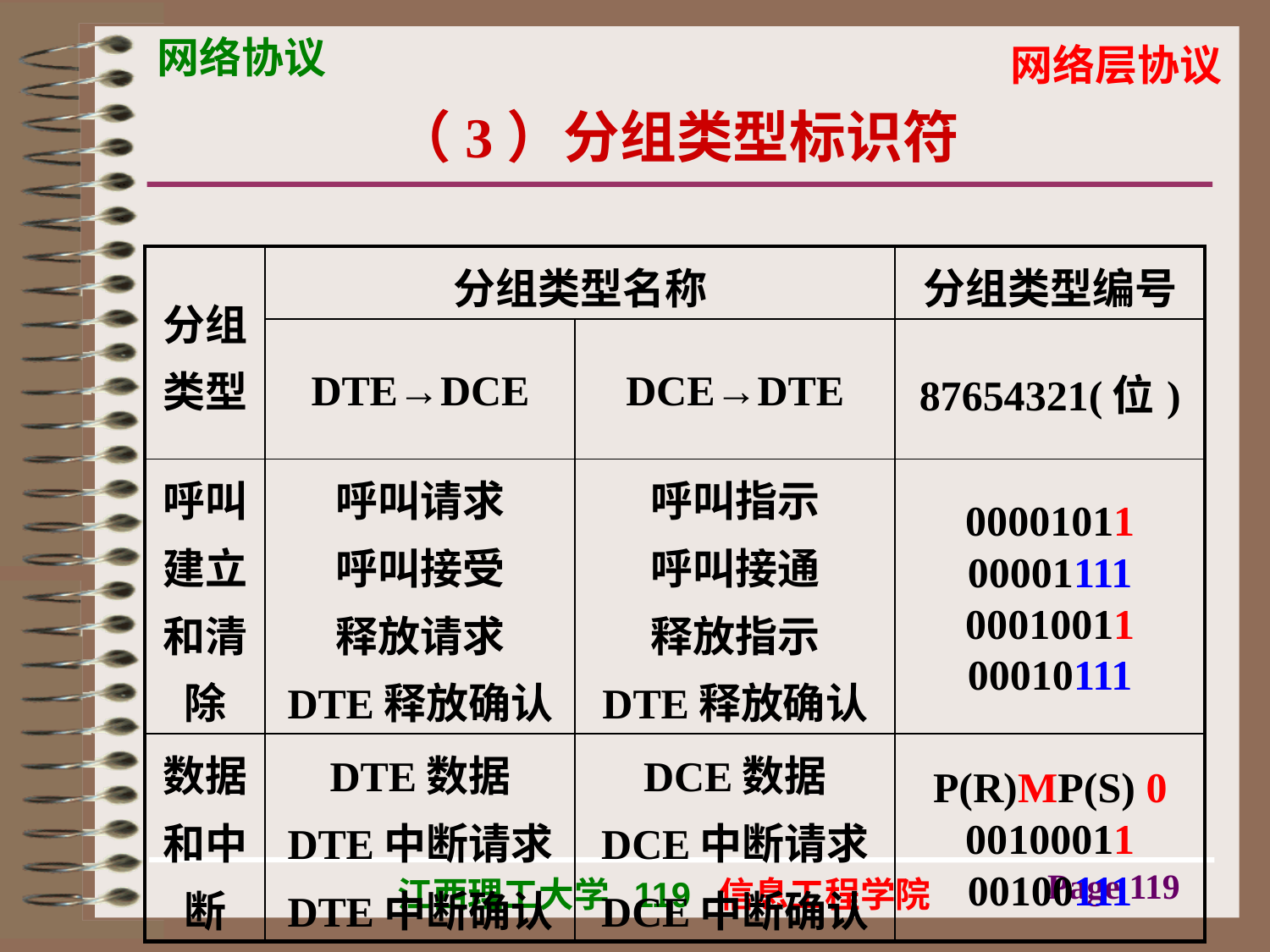

# （3）分组类型标识符
| 分组类型 | 分组类型名称 |  | 分组类型编号 |
| --- | --- | --- | --- |
|  | DTE→DCE | DCE→DTE | 87654321(位) |
| 呼叫建立和清除 | 呼叫请求 呼叫接受 释放请求 DTE释放确认 | 呼叫指示 呼叫接通 释放指示 DTE释放确认 | 00001011 00001111 00010011 00010111 |
| 数据和中断 | DTE数据 DTE中断请求 DTE中断确认 | DCE数据 DCE中断请求 DCE中断确认 | P(R)MP(S) 0 00100011 00100111 |
Page 119